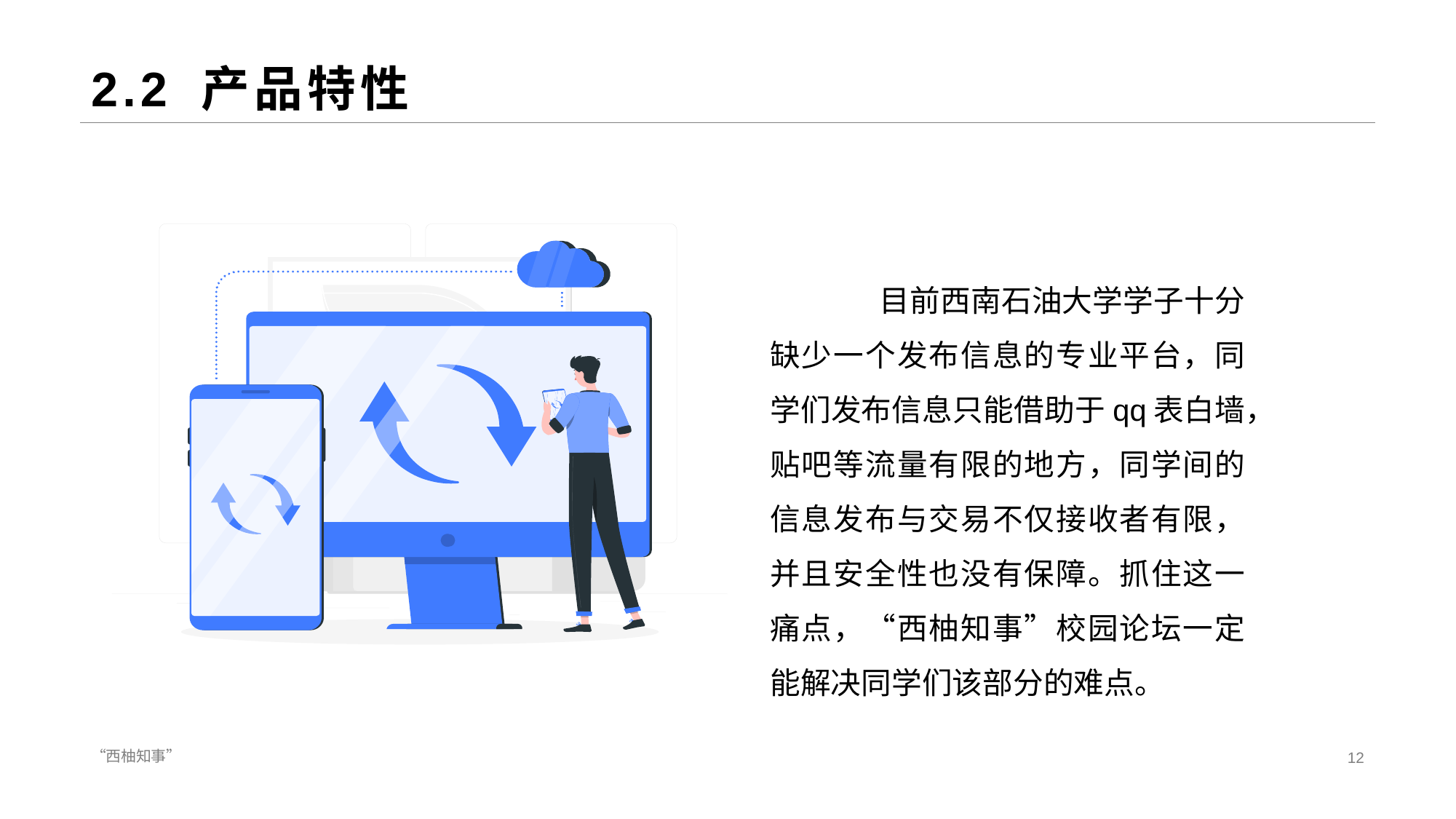

“西柚知事”
开发方案
/03
# 2.2 产品特性

信息交流
用户可以自由选择实名/匿名发布信息、对别人发布的信息进行互动（点赞、评论、收藏、分享等）
	目前西南石油大学学子十分缺少一个发布信息的专业平台，同学们发布信息只能借助于qq表白墙，贴吧等流量有限的地方，同学间的信息发布与交易不仅接收者有限，并且安全性也没有保障。抓住这一痛点，“西柚知事”校园论坛一定能解决同学们该部分的难点。
生活分享
用户可以选择在专门模块中分享信息，例如朋友圈动态、多媒体外链等等

失物招领
用户可以在平台发布失物招领信息，这类信息将以较高的优先级推送给平台相关的用户。

二手交易
用户可以在平台发布二手商品信息、购买商品需求等等，借助微信支付完成安全交易，并在后台实名制记录。
“西柚知事”
校园论坛平台
“西柚知事”
12